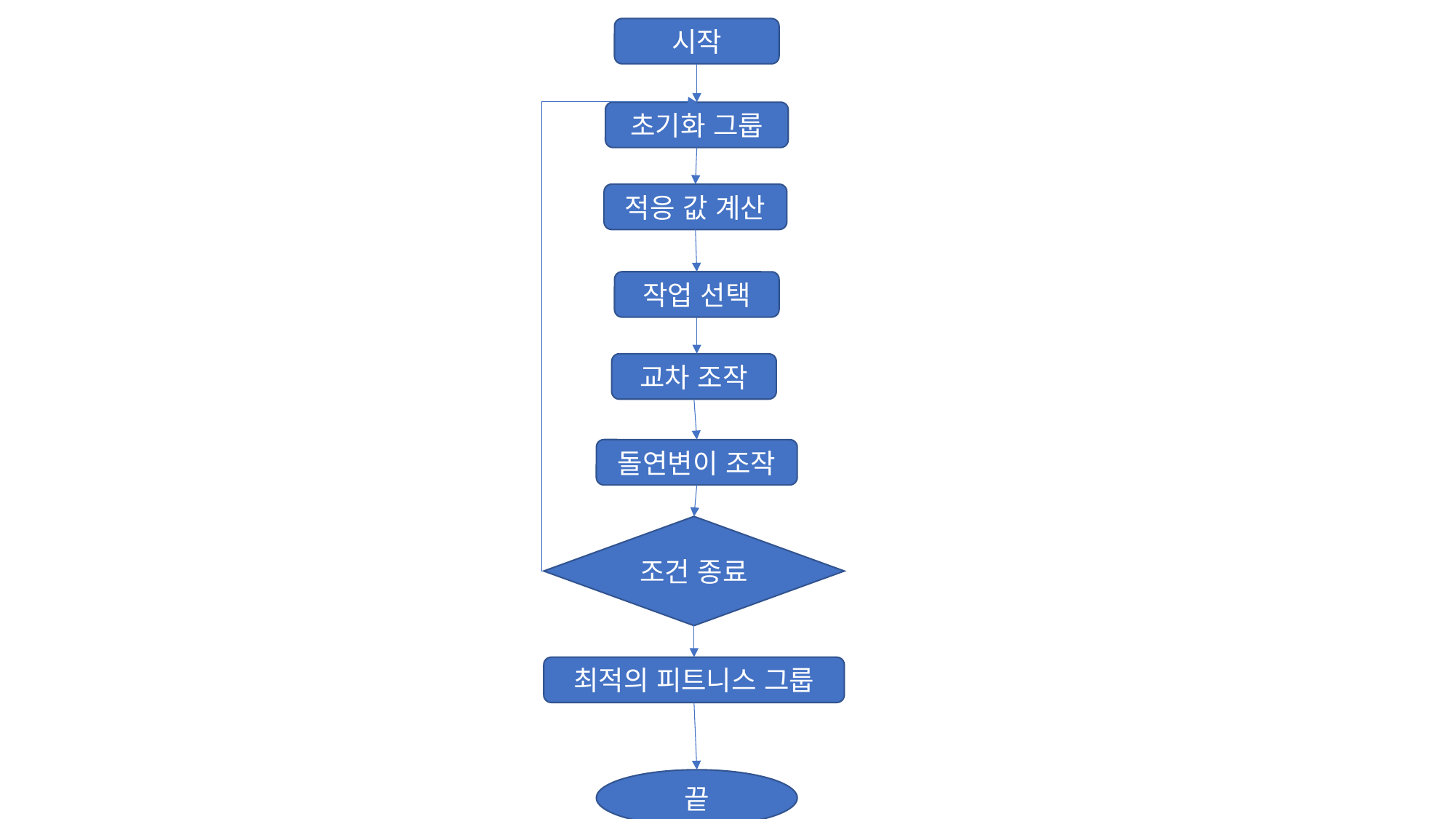

시작
초기화 그룹
적응 값 계산
작업 선택
교차 조작
돌연변이 조작
조건 종료
최적의 피트니스 그룹
끝